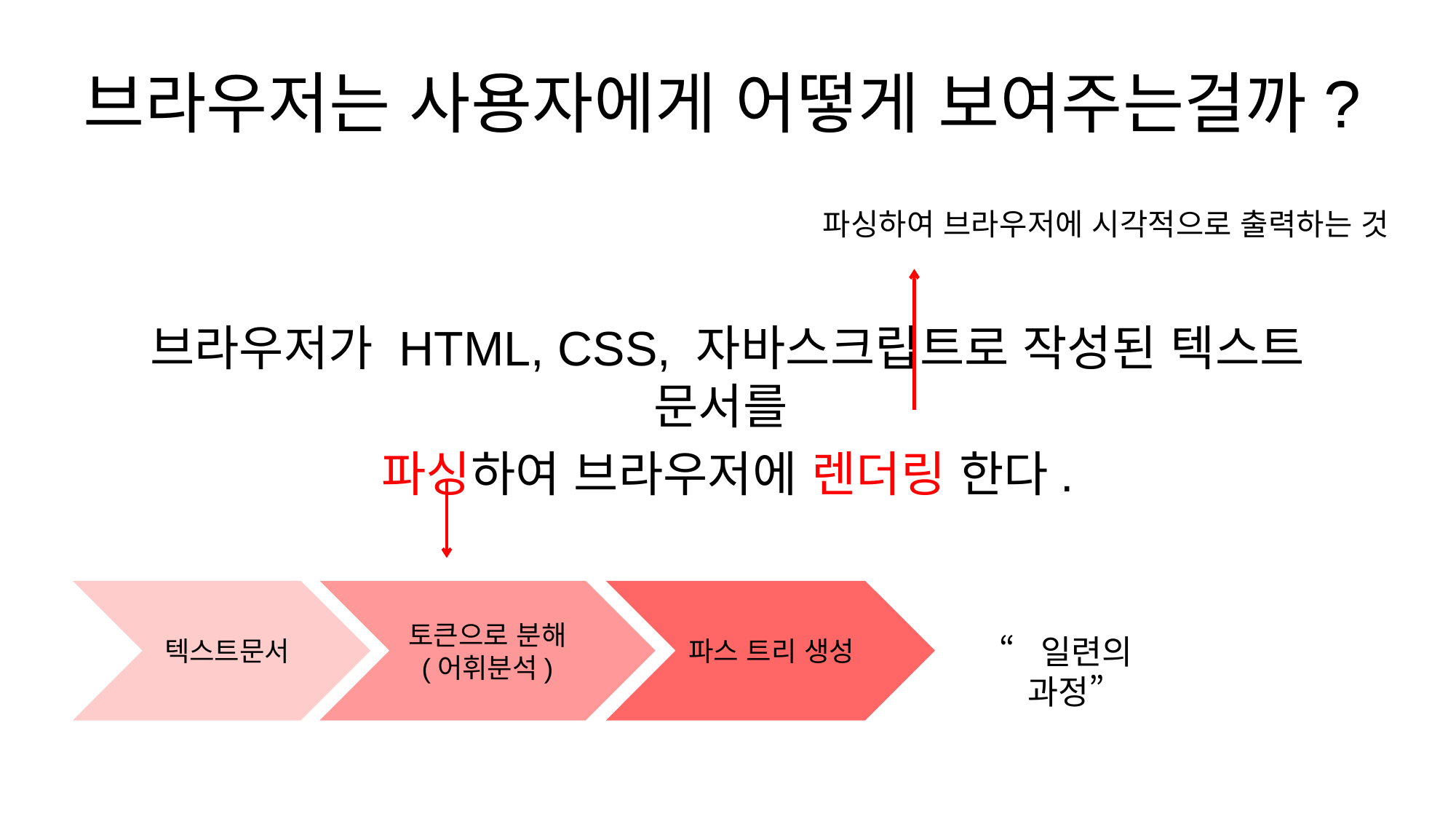

# 브라우저는 사용자에게 어떻게 보여주는걸까?
파싱하여 브라우저에 시각적으로 출력하는 것
브라우저가 HTML, CSS, 자바스크립트로 작성된 텍스트 문서를
파싱하여 브라우저에 렌더링 한다.
텍스트문서
토큰으로 분해
(어휘분석)
파스 트리 생성
“일련의 과정”